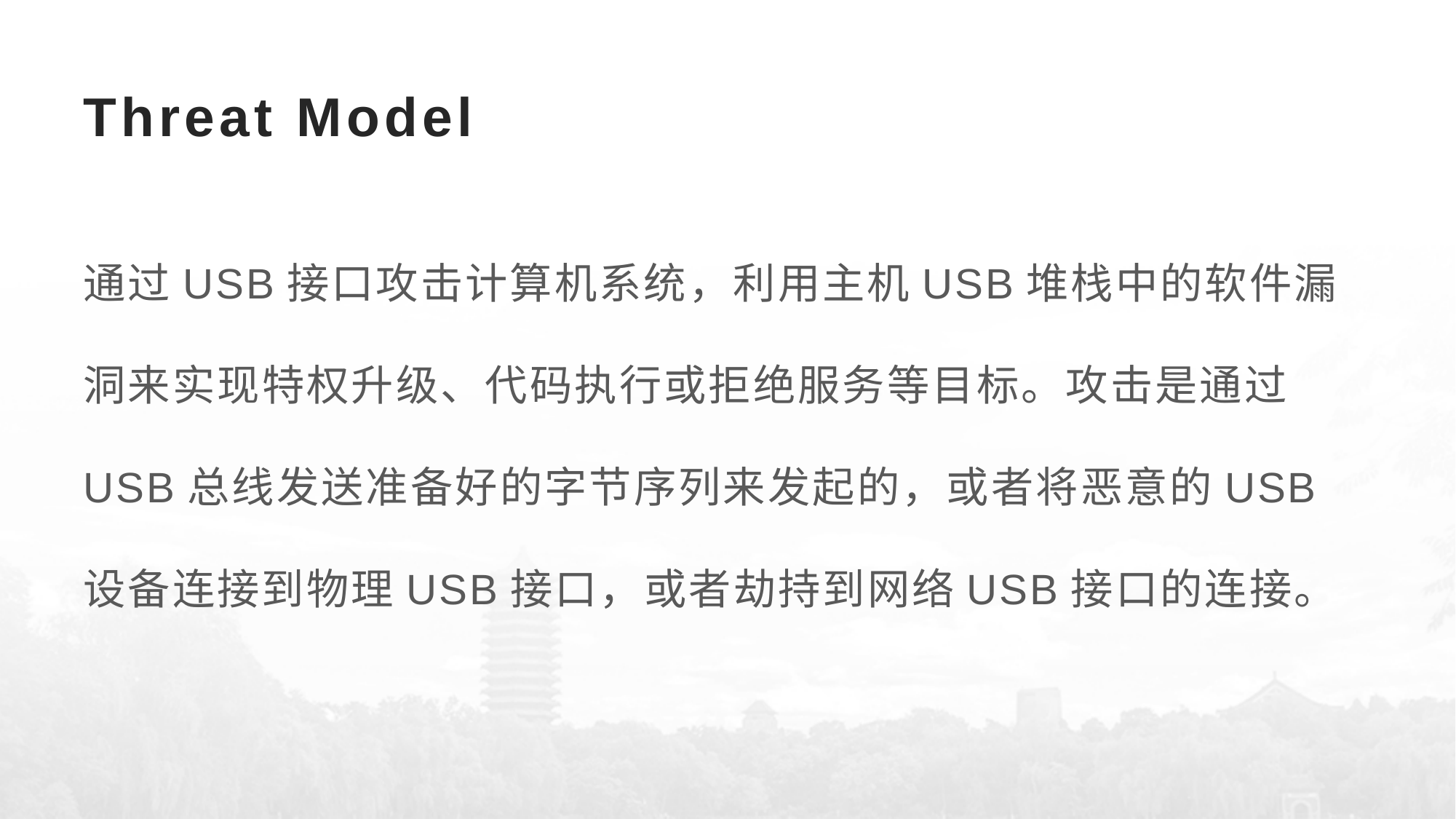

# Threat Model
通过USB接口攻击计算机系统，利用主机USB堆栈中的软件漏洞来实现特权升级、代码执行或拒绝服务等目标。攻击是通过USB总线发送准备好的字节序列来发起的，或者将恶意的USB设备连接到物理USB接口，或者劫持到网络USB接口的连接。